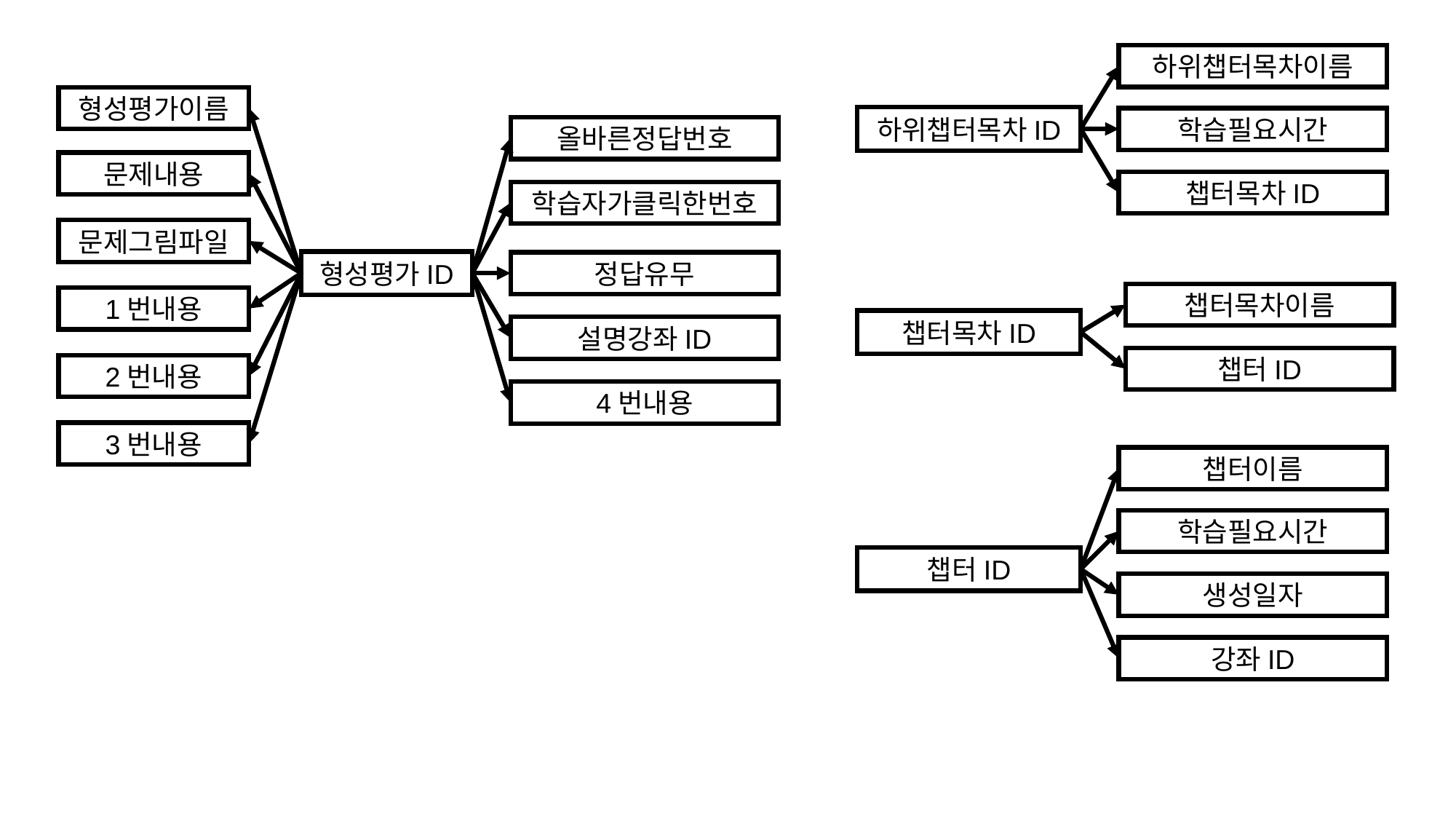

하위챕터목차이름
하위챕터목차ID
학습필요시간
챕터목차ID
형성평가이름
올바른정답번호
문제내용
학습자가클릭한번호
문제그림파일
형성평가ID
정답유무
1번내용
설명강좌ID
2번내용
4번내용
3번내용
챕터목차이름
챕터목차ID
챕터ID
챕터이름
학습필요시간
챕터ID
생성일자
강좌ID